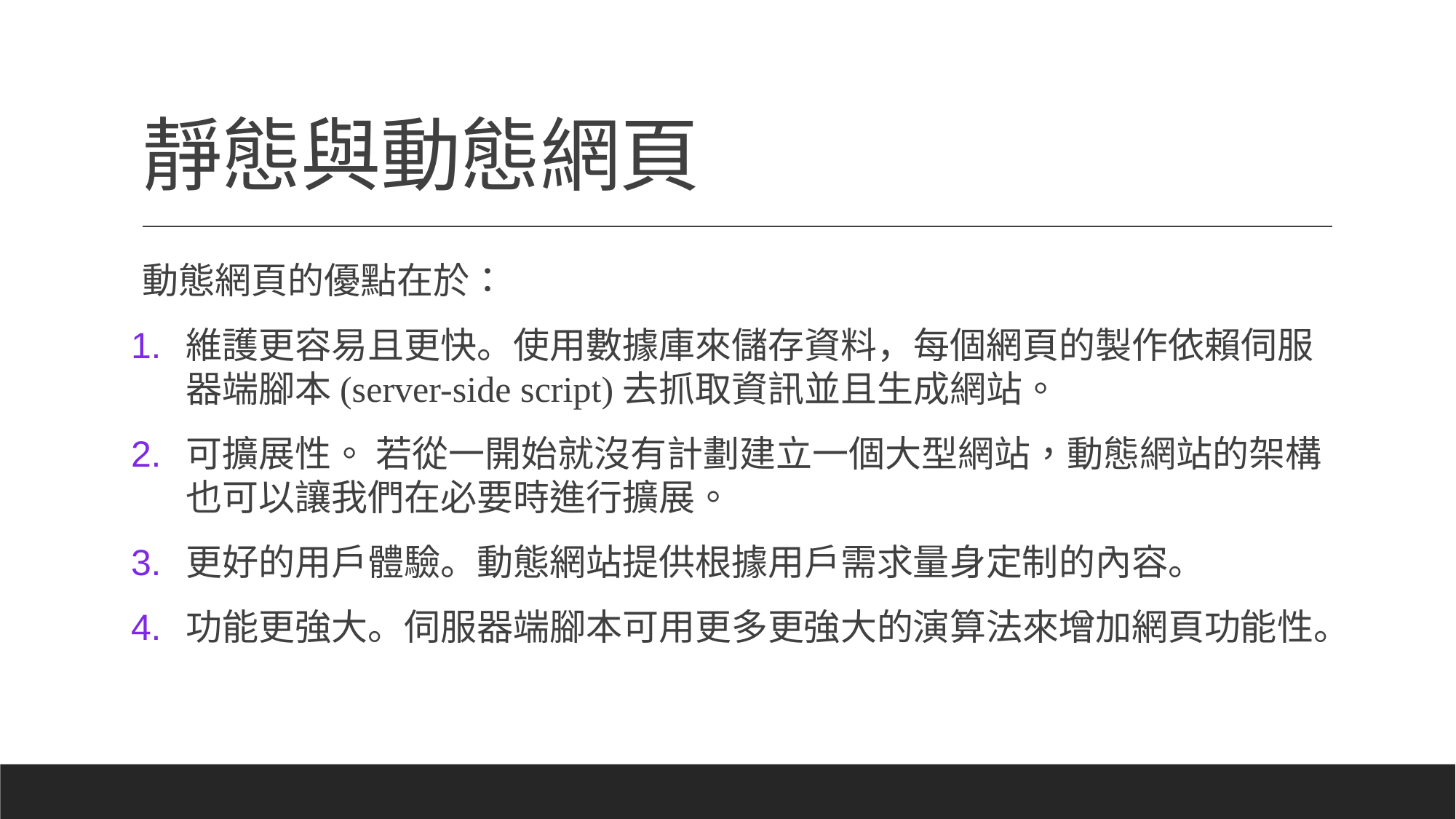

# 靜態與動態網頁
動態網頁的優點在於：
維護更容易且更快。使用數據庫來儲存資料，每個網頁的製作依賴伺服器端腳本(server-side script)去抓取資訊並且生成網站。
可擴展性。 若從一開始就沒有計劃建立一個大型網站，動態網站的架構也可以讓我們在必要時進行擴展。
更好的用戶體驗。動態網站提供根據用戶需求量身定制的內容。
功能更強大。伺服器端腳本可用更多更強大的演算法來增加網頁功能性。